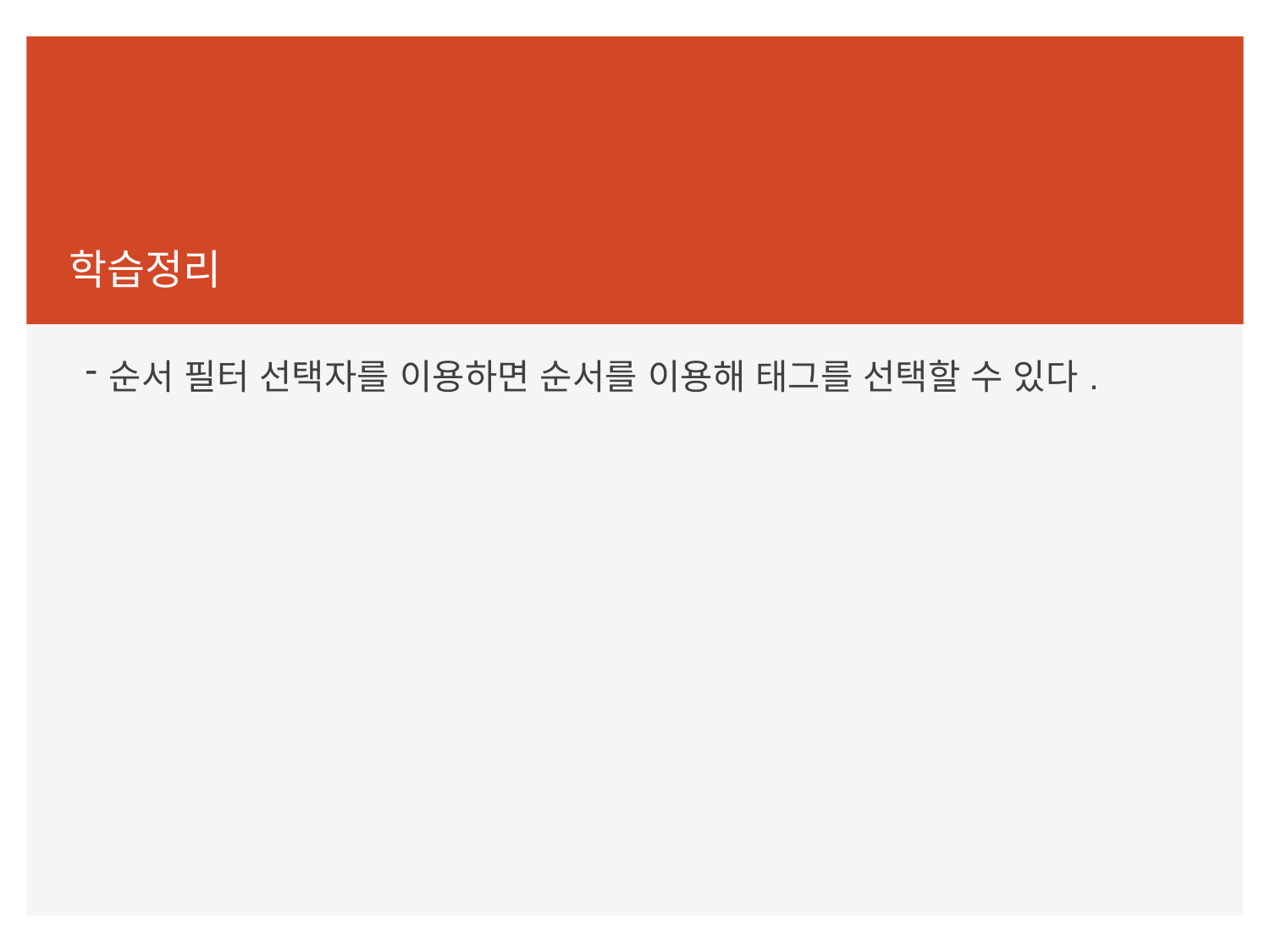

학습정리
순서 필터 선택자를 이용하면 순서를 이용해 태그를 선택할 수 있다.